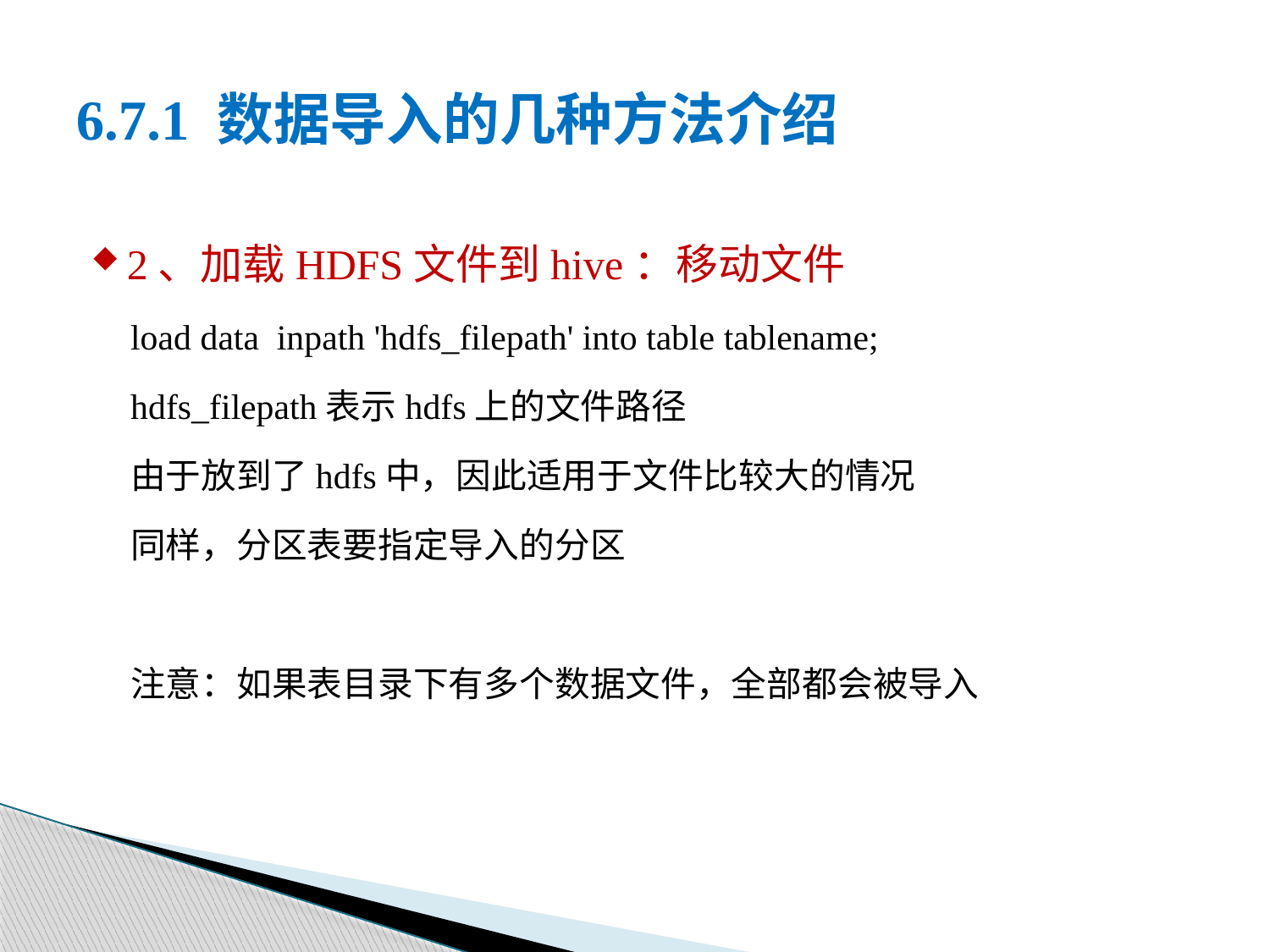

# 6.7.1 数据导入的几种方法介绍
2、加载HDFS文件到hive：移动文件
load data  inpath 'hdfs_filepath' into table tablename;
hdfs_filepath表示hdfs上的文件路径
由于放到了hdfs中，因此适用于文件比较大的情况
同样，分区表要指定导入的分区

注意：如果表目录下有多个数据文件，全部都会被导入